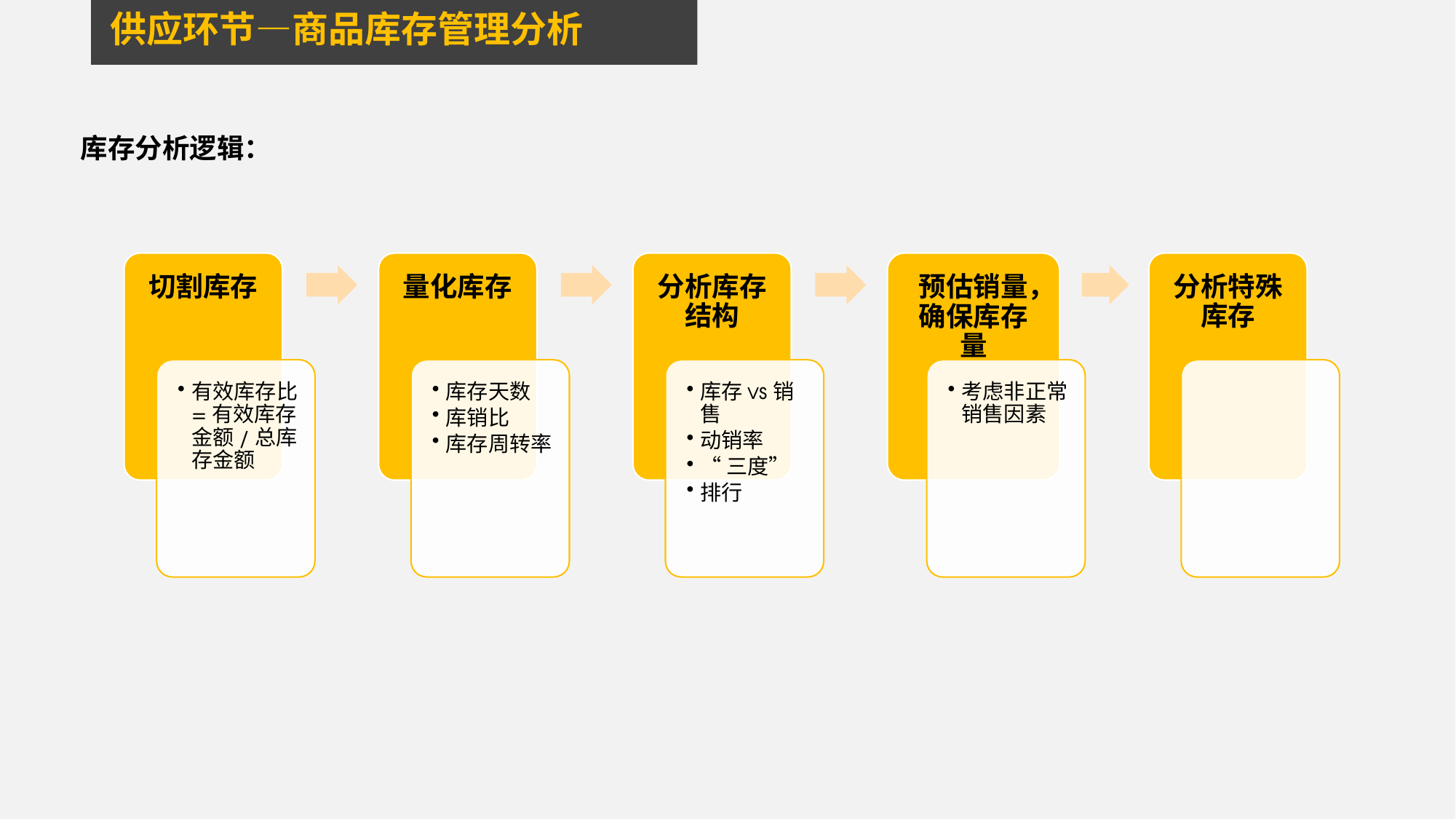

供应环节—商品库存管理分析
库存分析逻辑：
切割库存
有效库存比=有效库存金额/总库存金额

量化库存
库存天数
库销比
库存周转率

分析库存结构
库存vs销售
动销率
“三度”
排行

预估销量，确保库存量
考虑非正常销售因素

分析特殊库存